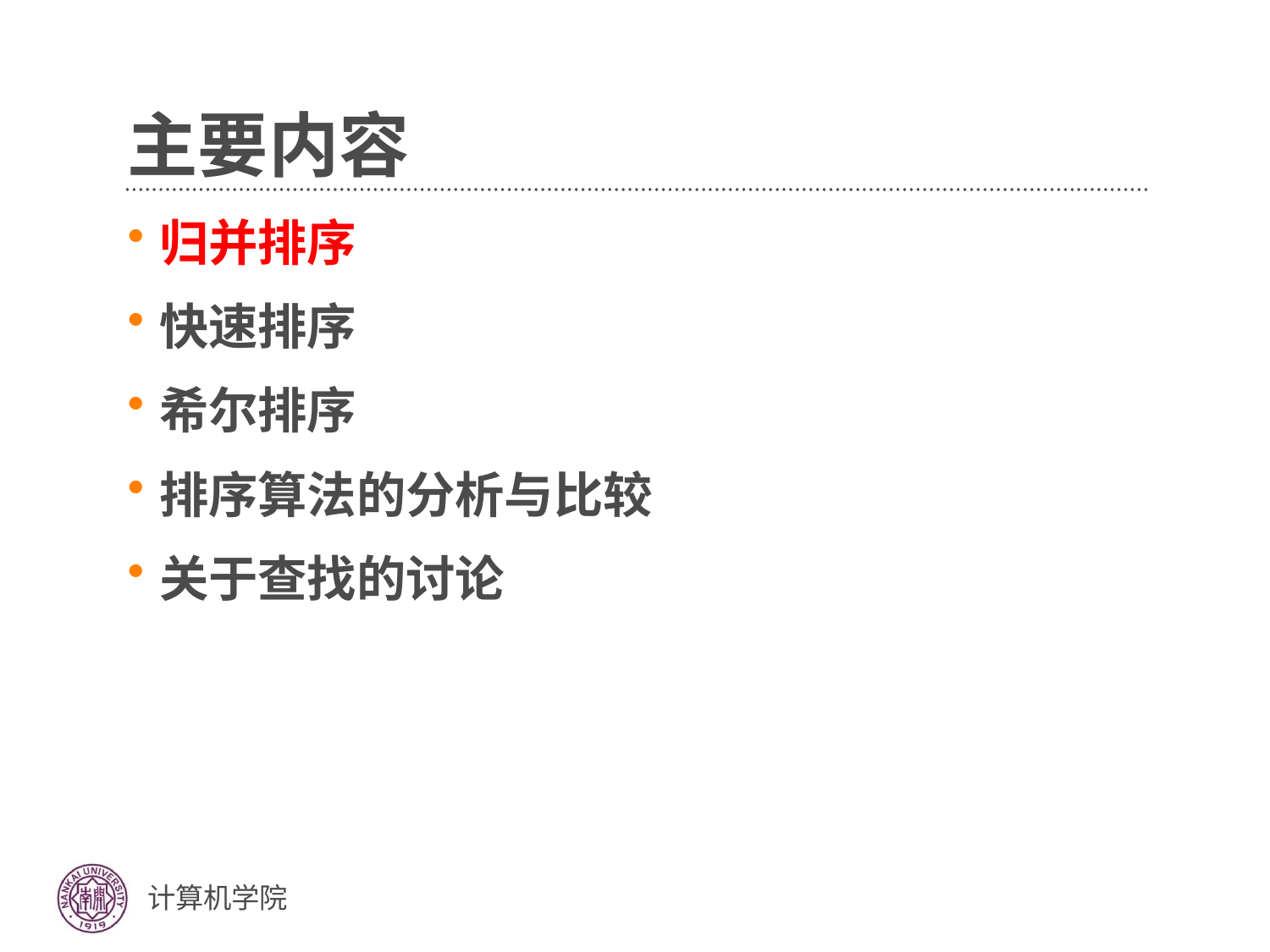

# 主要内容
归并排序
快速排序
希尔排序
排序算法的分析与比较
关于查找的讨论
4